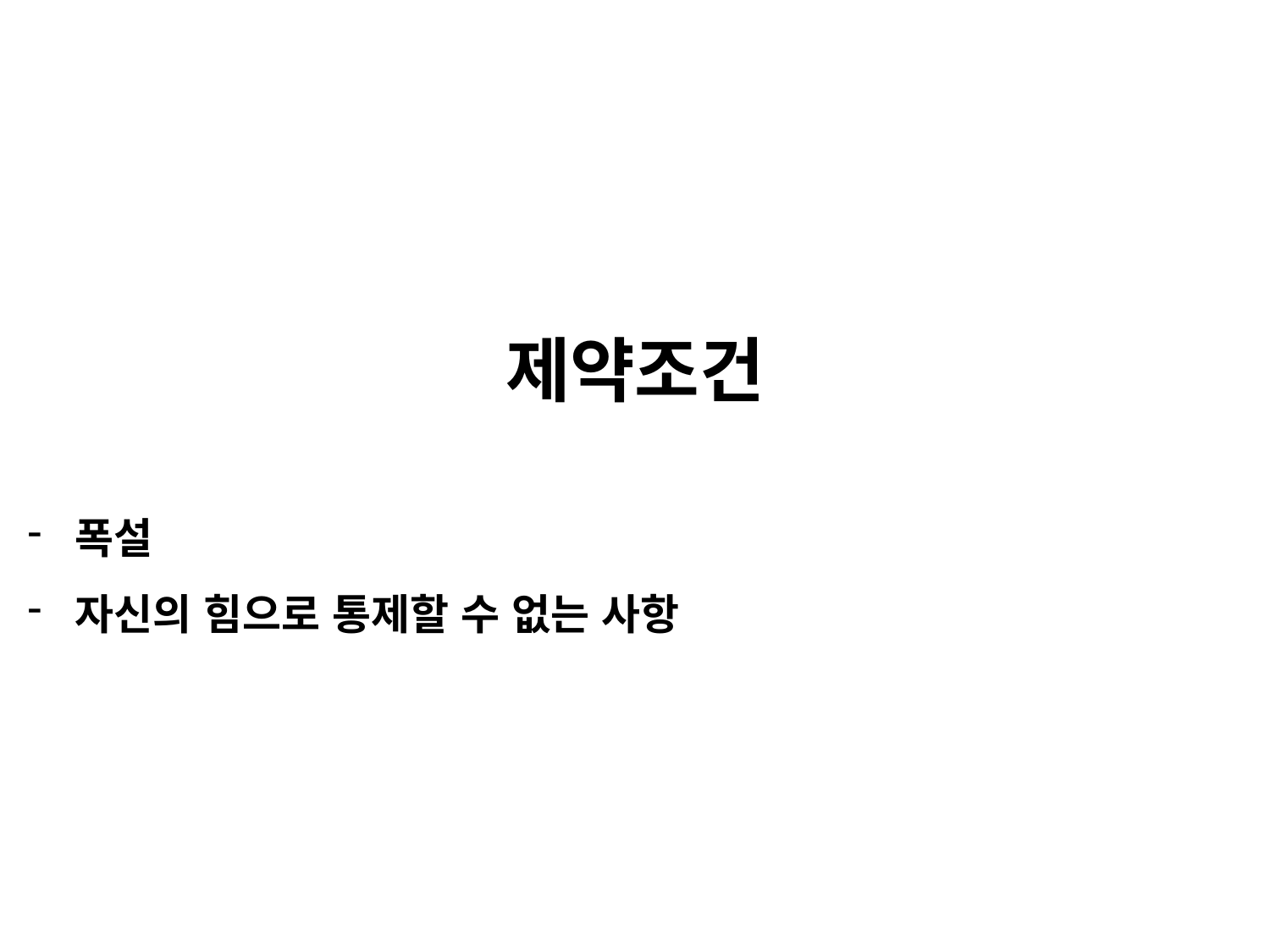

제약조건

폭설
자신의 힘으로 통제할 수 없는 사항